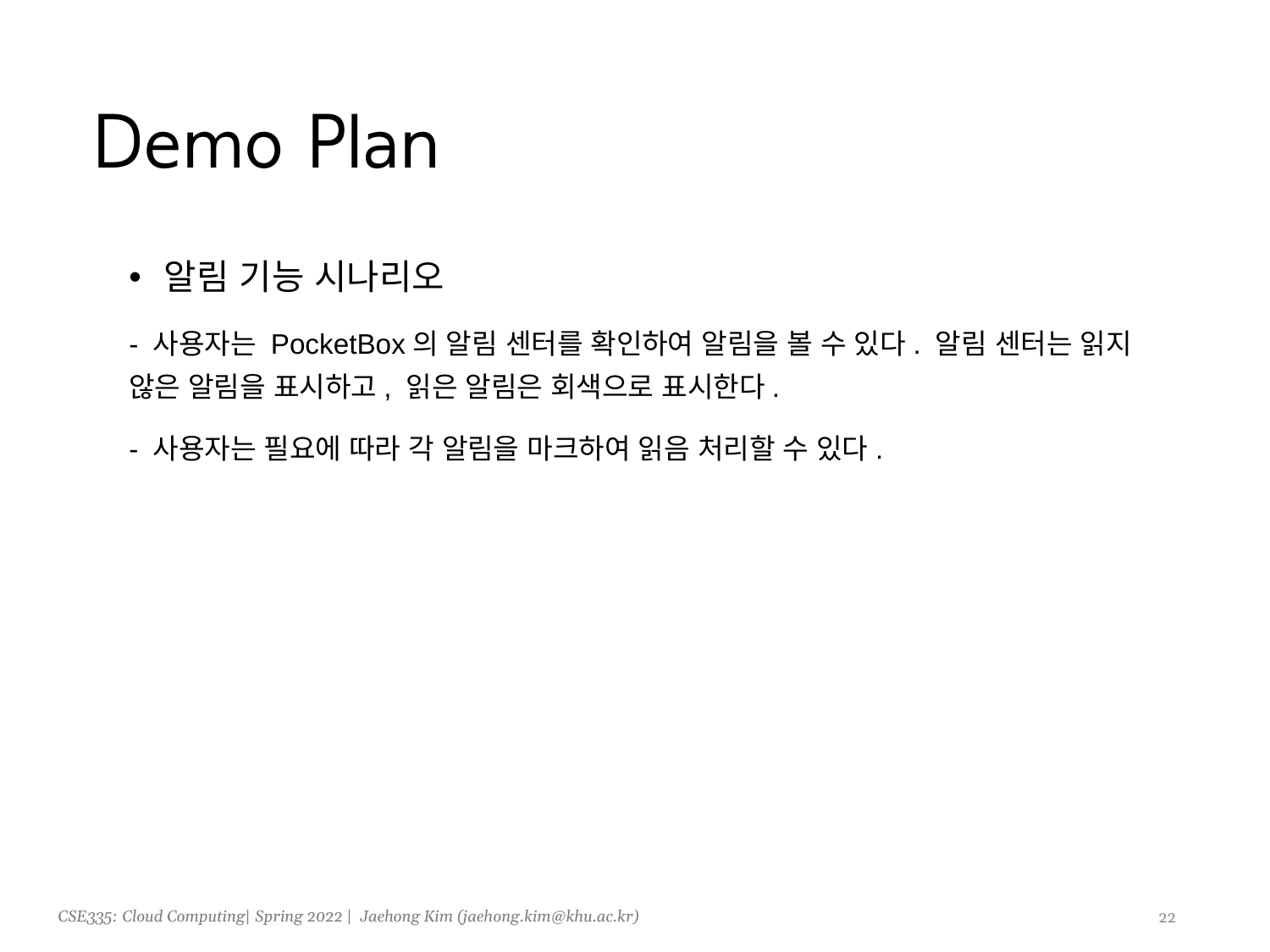

# Demo Plan
알림 기능 시나리오
- 사용자는 PocketBox의 알림 센터를 확인하여 알림을 볼 수 있다. 알림 센터는 읽지 않은 알림을 표시하고, 읽은 알림은 회색으로 표시한다.
- 사용자는 필요에 따라 각 알림을 마크하여 읽음 처리할 수 있다.
22